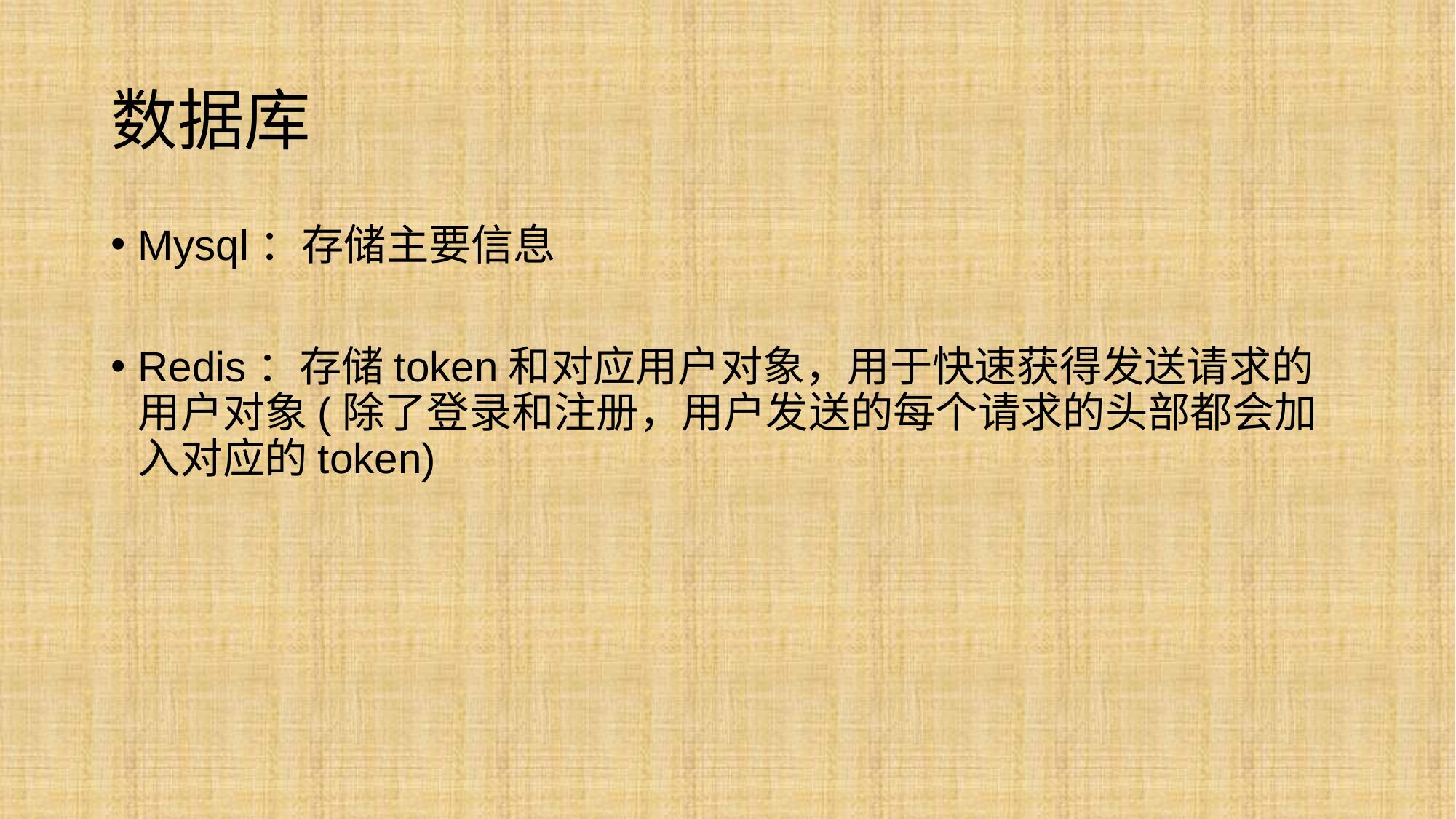

# 数据库
Mysql：存储主要信息

Redis：存储token和对应用户对象，用于快速获得发送请求的用户对象(除了登录和注册，用户发送的每个请求的头部都会加入对应的token)